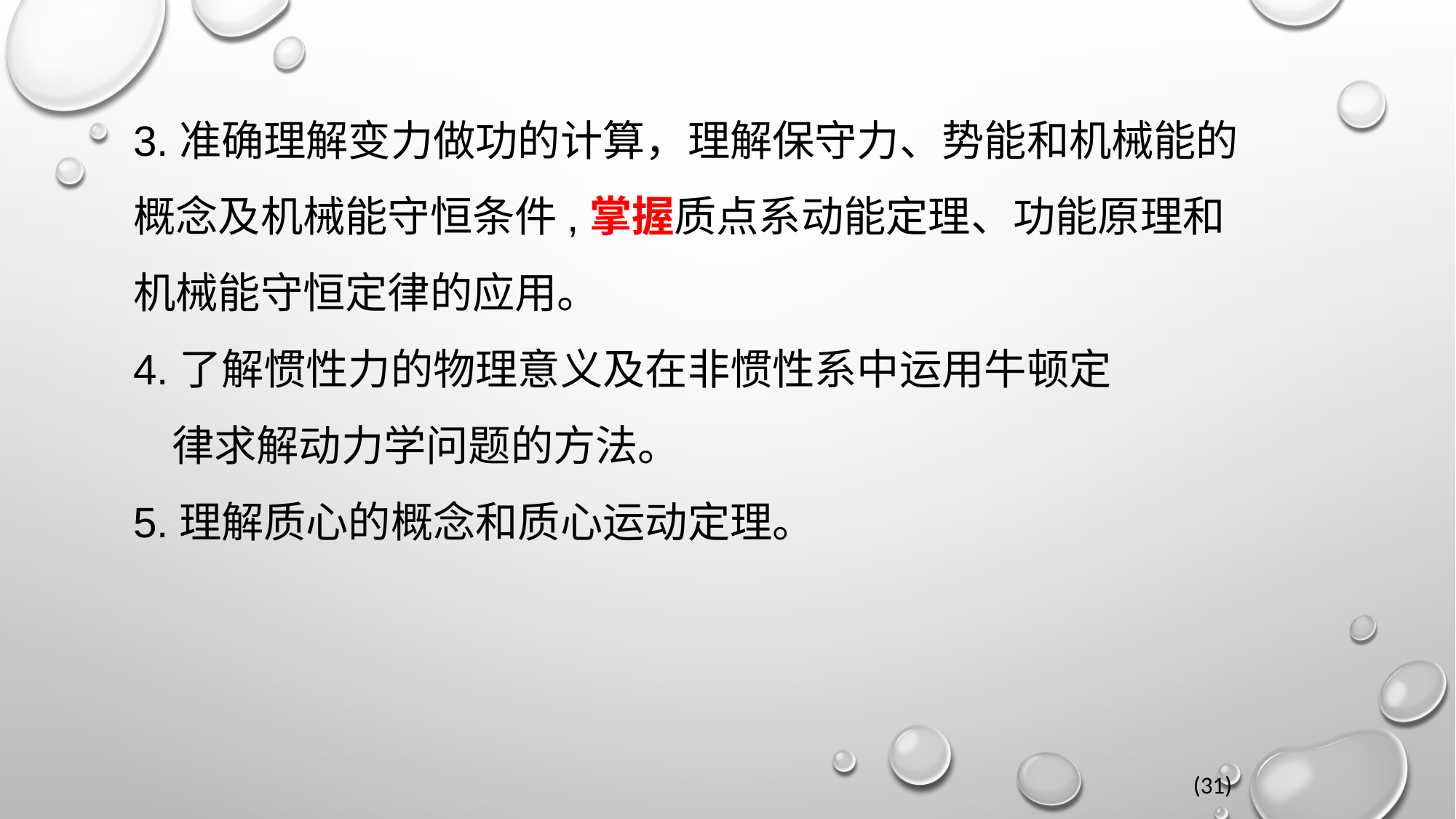

3.准确理解变力做功的计算，理解保守力、势能和机械能的概念及机械能守恒条件,掌握质点系动能定理、功能原理和机械能守恒定律的应用。
4.了解惯性力的物理意义及在非惯性系中运用牛顿定
   律求解动力学问题的方法。
5.理解质心的概念和质心运动定理。
(31)